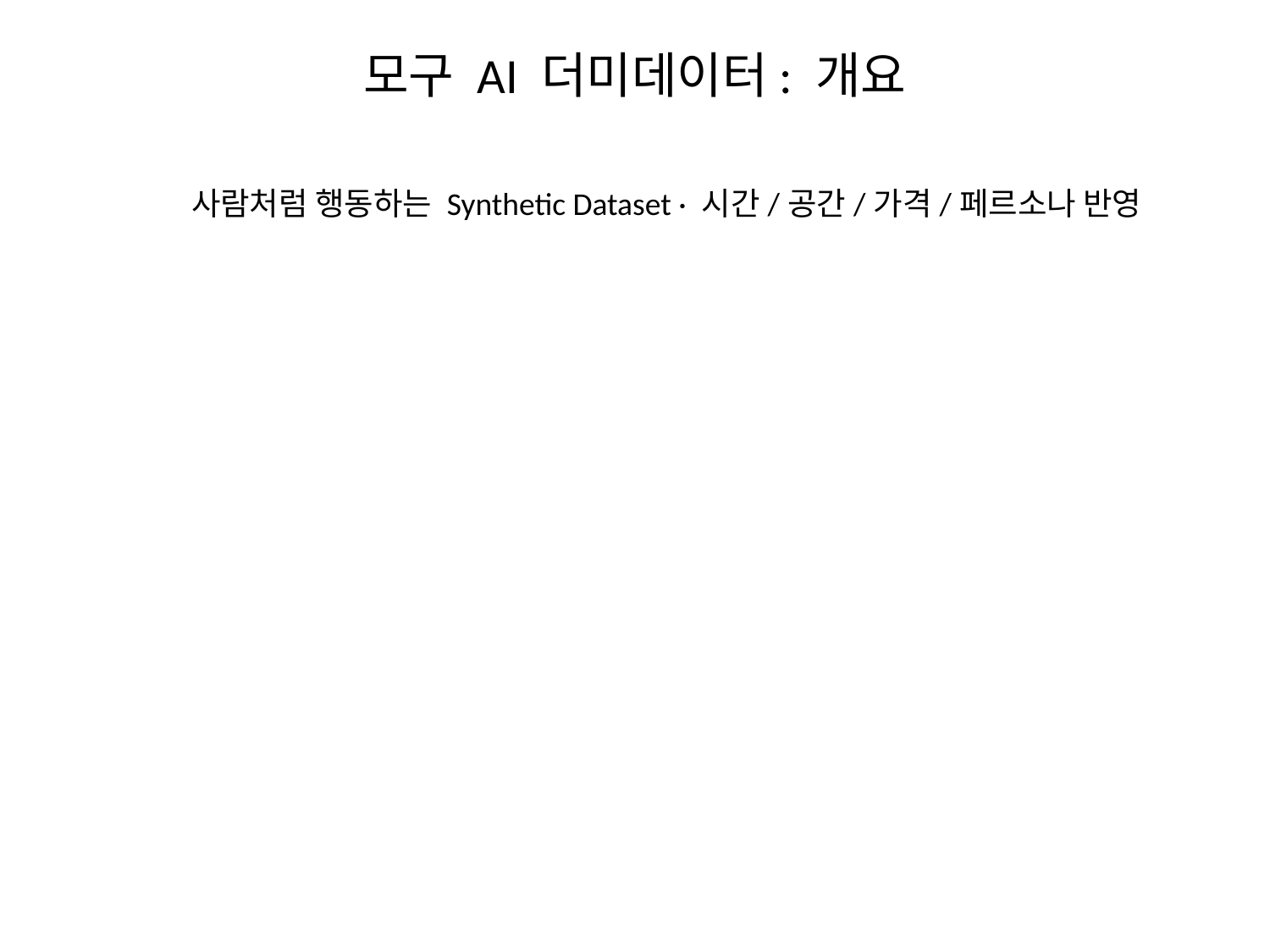

모구 AI 더미데이터: 개요

사람처럼 행동하는 Synthetic Dataset · 시간/공간/가격/페르소나 반영